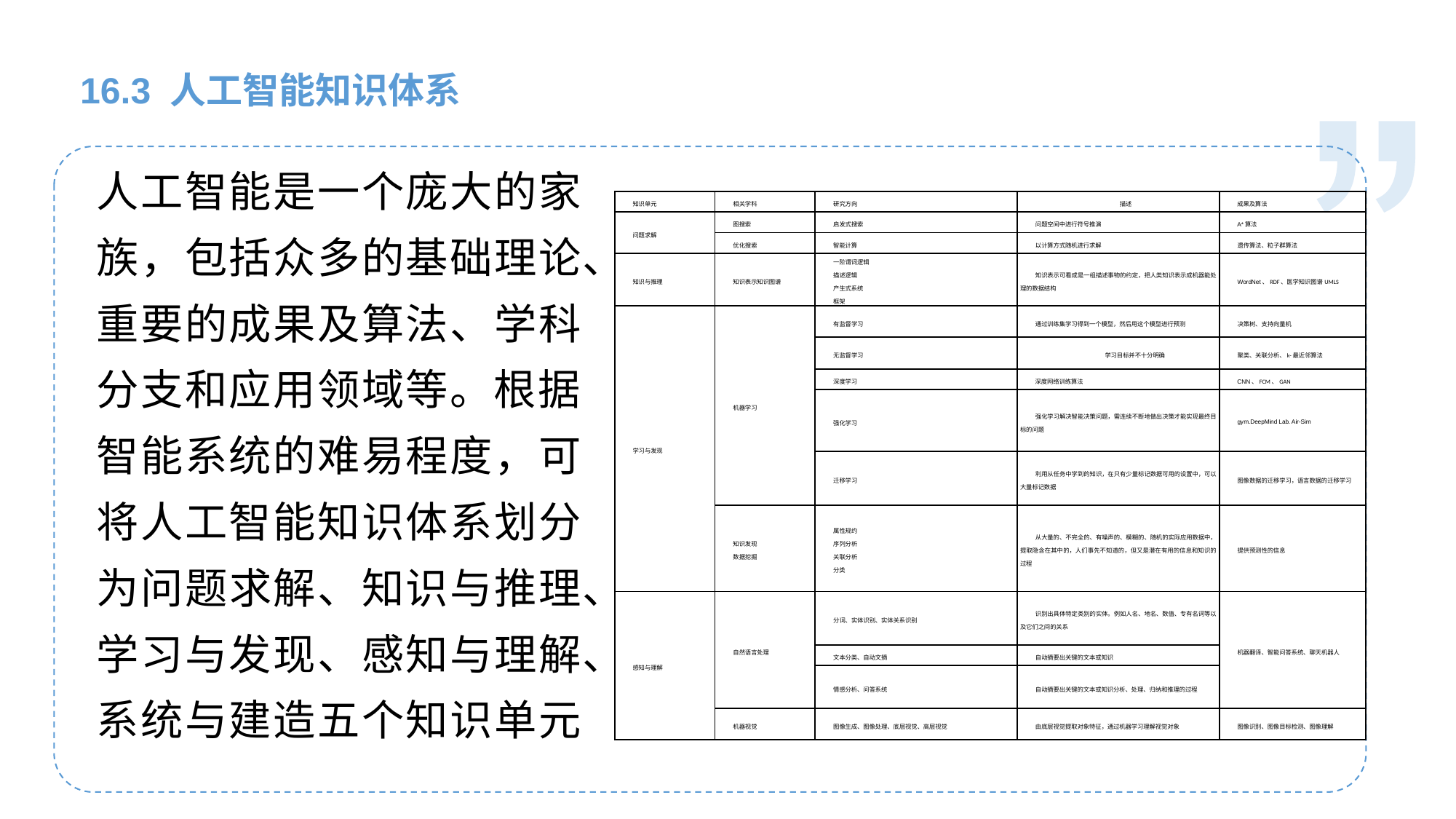

人工智能基础
16.3 人工智能知识体系

人工智能是一个庞大的家族，包括众多的基础理论、重要的成果及算法、学科分支和应用领域等。根据智能系统的难易程度，可将人工智能知识体系划分为问题求解、知识与推理、学习与发现、感知与理解、系统与建造五个知识单元
| 知识单元 | 相关学科 | 研究方向 | 描述 | 成果及算法 |
| --- | --- | --- | --- | --- |
| 问题求解 | 图搜索 | 启发式搜索 | 问题空间中进行符号推演 | A\*算法 |
|  | 优化搜索 | 智能计算 | 以计算方式随机进行求解 | 遗传算法、粒子群算法 |
| 知识与推理 | 知识表示知识图谱 | 一阶谓词逻辑 描述逻辑 产生式系统 框架 | 知识表示可看成是一组描述事物的约定，把人类知识表示成机器能处理的数据结构 | WordNet、RDF、医学知识图谱UMLS |
| 学习与发现 | 机器学习 | 有监督学习 | 通过训练集学习得到一个模型，然后用这个模型进行预测 | 决策树、支持向量机 |
|  |  | 无监督学习 | 学习目标并不十分明确 | 聚类、关联分析、k-最近邻算法 |
|  |  | 深度学习 | 深度网络训练算法 | CNN、FCM、GAN |
|  |  | 强化学习 | 强化学习解决智能决策问题，需连续不断地做出决策才能实现最终目标的问题 | gym.DeepMind Lab. Air-Sim |
|  |  | 迁移学习 | 利用从任务中学到的知识，在只有少量标记数据可用的设置中，可以大量标记数据 | 图像数据的迁移学习，语言数据的迁移学习 |
|  | 知识发现 数据挖掘 | 属性规约 序列分析 关联分析 分类 | 从大量的、不完全的、有噪声的、模糊的、随机的实际应用数据中，提取隐含在其中的，人们事先不知道的，但又是潜在有用的信息和知识的过程 | 提供预测性的信息 |
| 感知与理解 | 自然语言处理 | 分词、实体识别、实体关系识别 | 识别出具体特定类别的实体。例如人名、地名、数值、专有名词等以及它们之间的关系 | 机器翻译、智能问答系统、聊天机器人 |
|  |  | 文本分类、自动文摘 | 自动摘要出关键的文本或知识 |  |
|  |  | 情感分析、问答系统 | 自动摘要出关键的文本或知识分析、处理、归纳和推理的过程 |  |
|  | 机器视觉 | 图像生成、图像处理、底层视觉、高层视觉 | 由底层视觉提取对象特征，通过机器学习理解视觉对象 | 图像识别、图像目标检测、图像理解 |